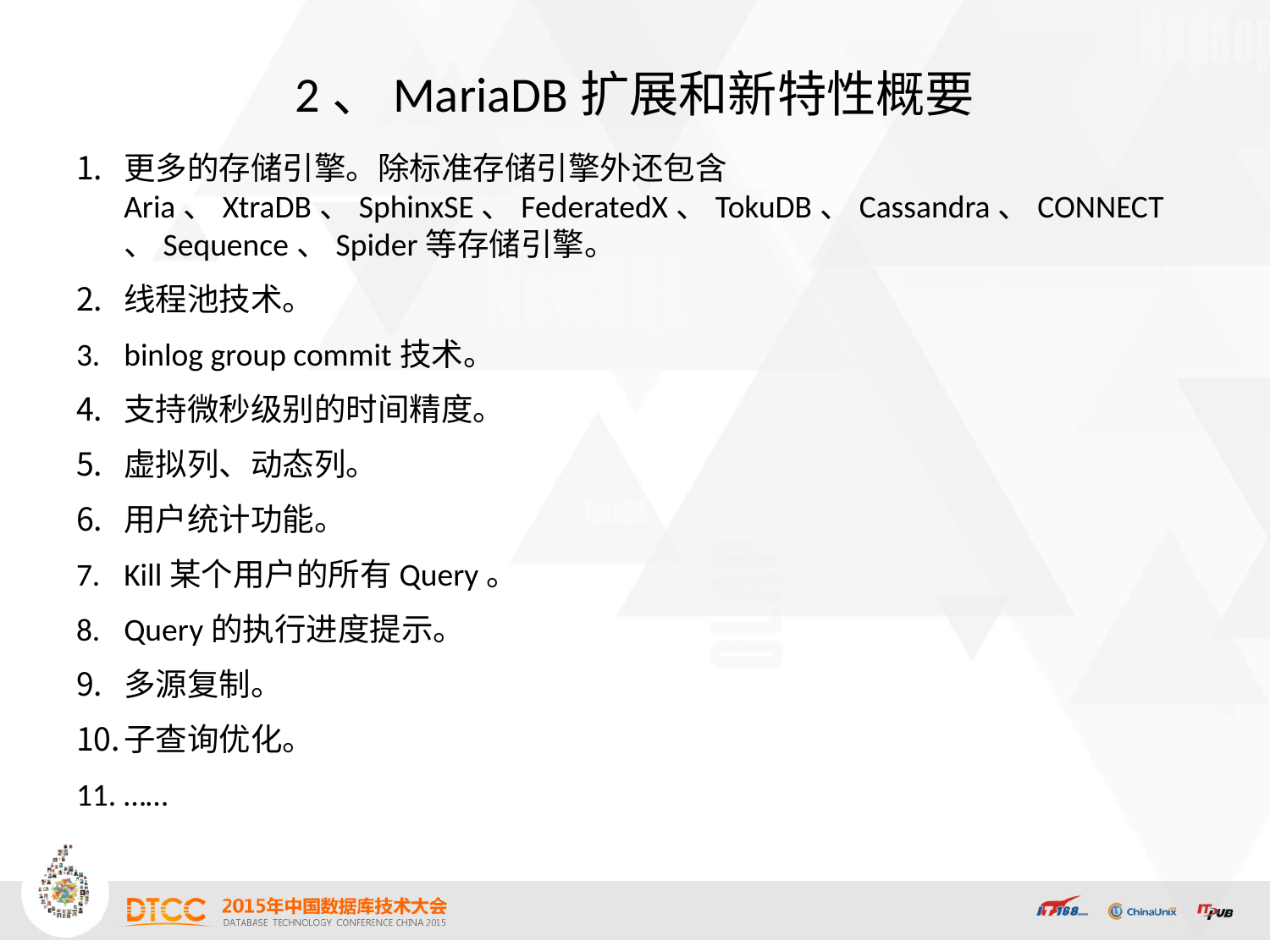

# 2、MariaDB扩展和新特性概要
更多的存储引擎。除标准存储引擎外还包含Aria、XtraDB、SphinxSE、FederatedX、TokuDB、Cassandra、CONNECT、Sequence、Spider等存储引擎。
线程池技术。
binlog group commit技术。
支持微秒级别的时间精度。
虚拟列、动态列。
用户统计功能。
Kill某个用户的所有Query。
Query的执行进度提示。
多源复制。
子查询优化。
……